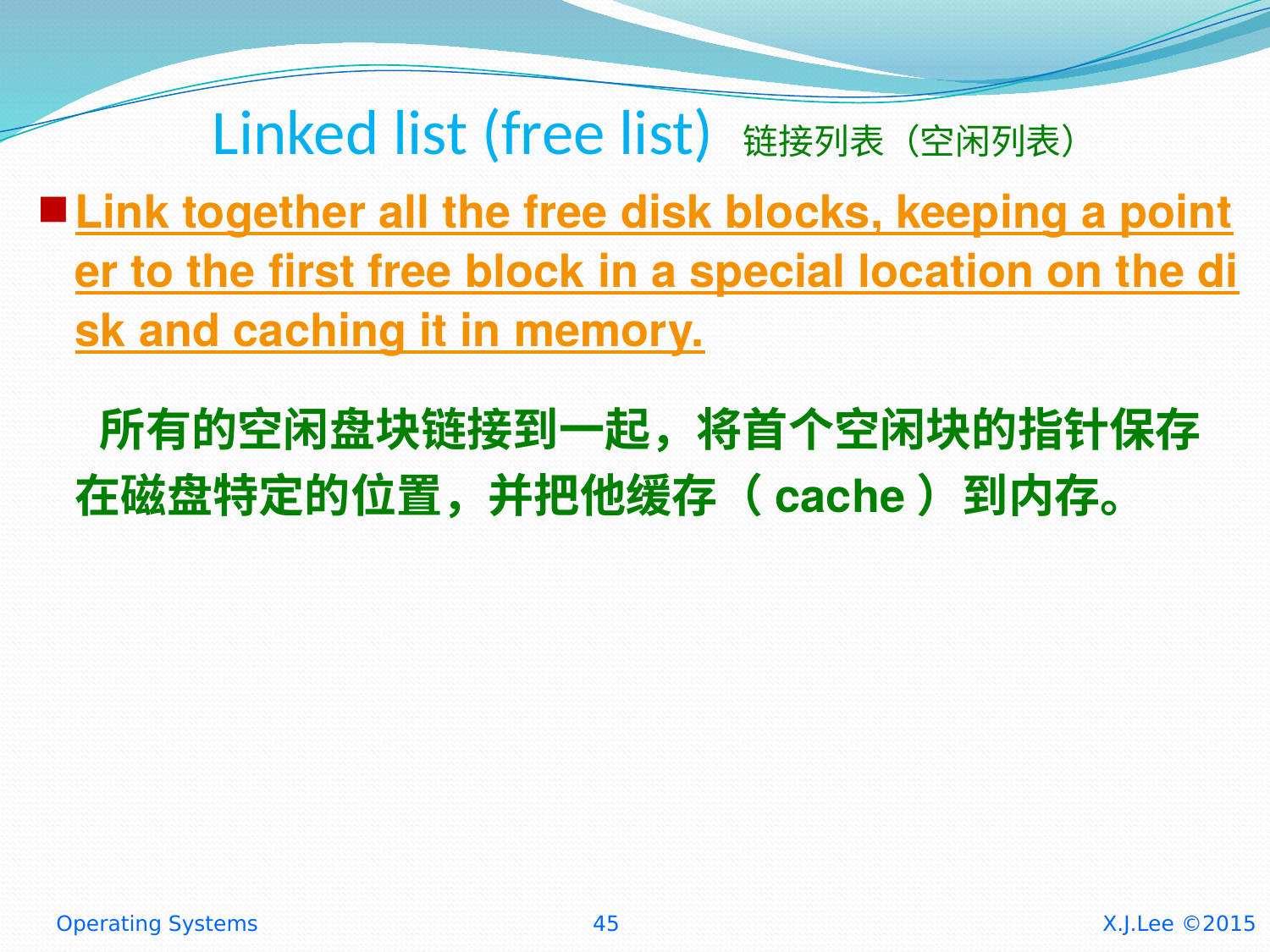

# Linked list (free list) 链接列表（空闲列表）
Link together all the free disk blocks, keeping a pointer to the first free block in a special location on the disk and caching it in memory.
     所有的空闲盘块链接到一起，将首个空闲块的指针保存在磁盘特定的位置，并把他缓存（cache）到内存。
Operating Systems

45
X.J.Lee ©2015